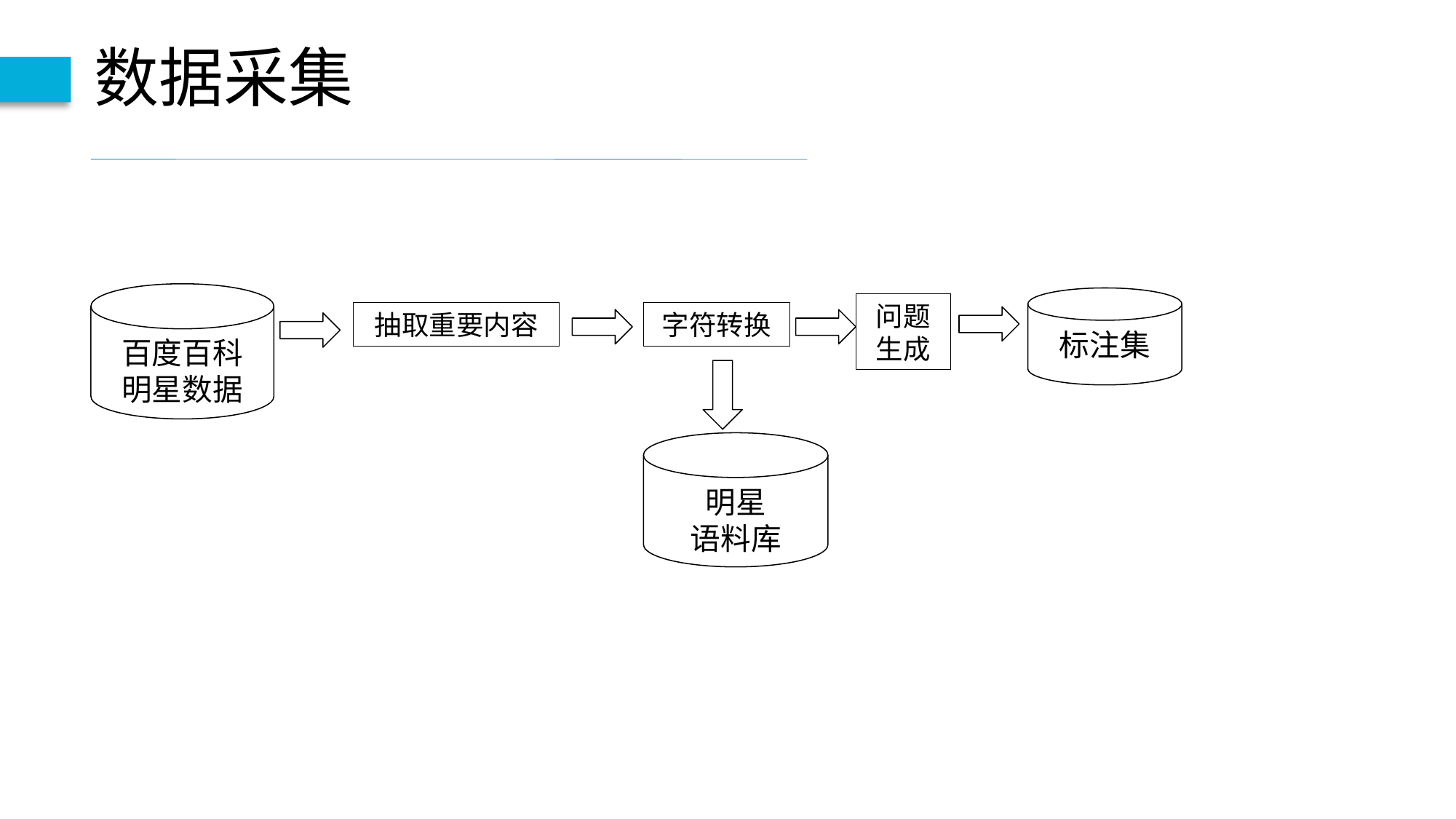

数据采集

百度百科
明星数据
标注集
问题生成
抽取重要内容
字符转换

明星
语料库